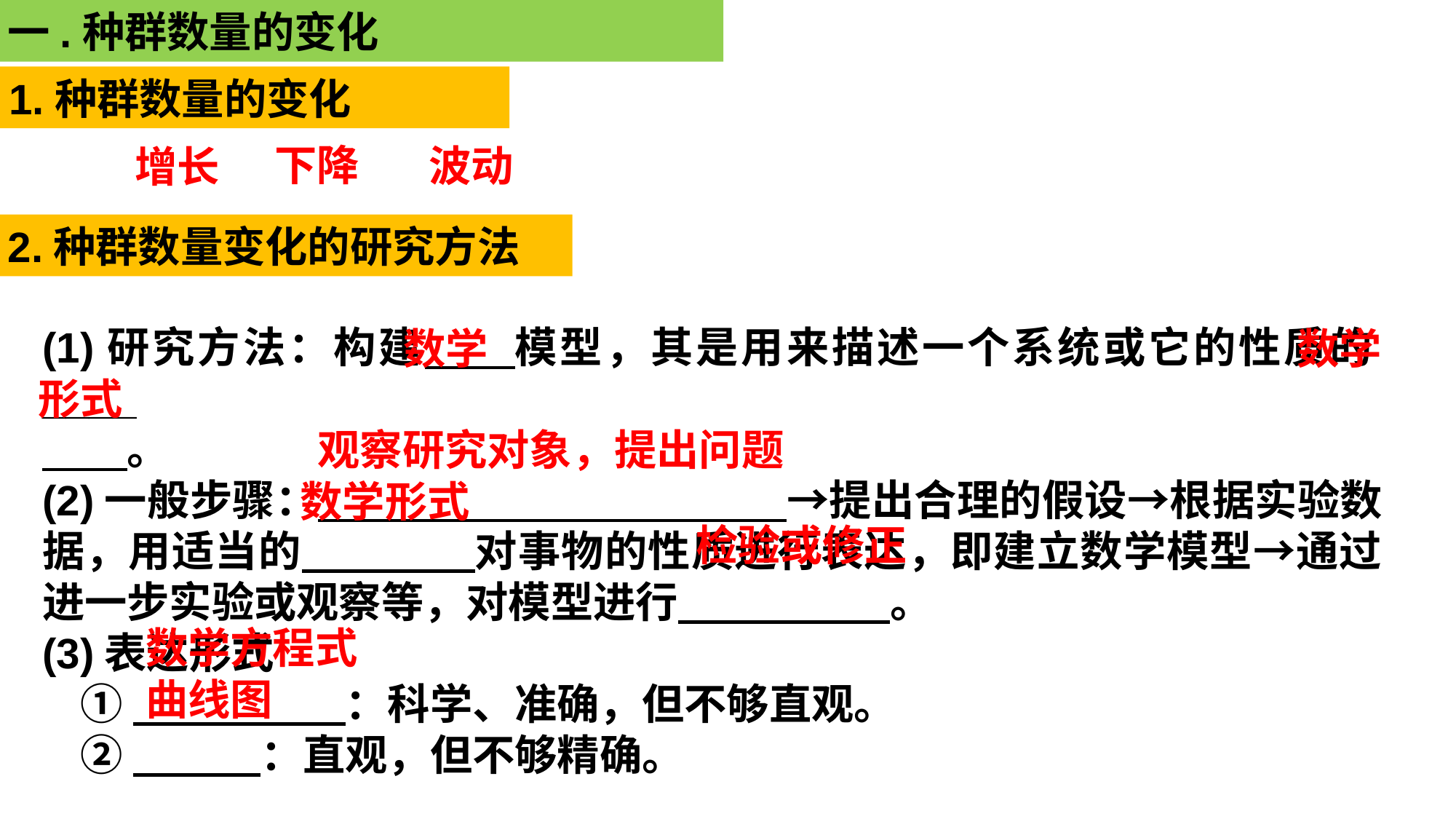

一.种群数量的变化
1.种群数量的变化
下降
波动
增长
2.种群数量变化的研究方法
(1)研究方法：构建　　模型，其是用来描述一个系统或它的性质的____
　　。
(2)一般步骤：　　　　　　　　　　　→提出合理的假设→根据实验数据，用适当的　　　　对事物的性质进行表达，即建立数学模型→通过进一步实验或观察等，对模型进行　　　　　。
(3)表达形式
    ①　　　　　：科学、准确，但不够直观。
    ②　　　：直观，但不够精确。
数学
数学
形式
观察研究对象，提出问题
数学形式
检验或修正
数学方程式
曲线图